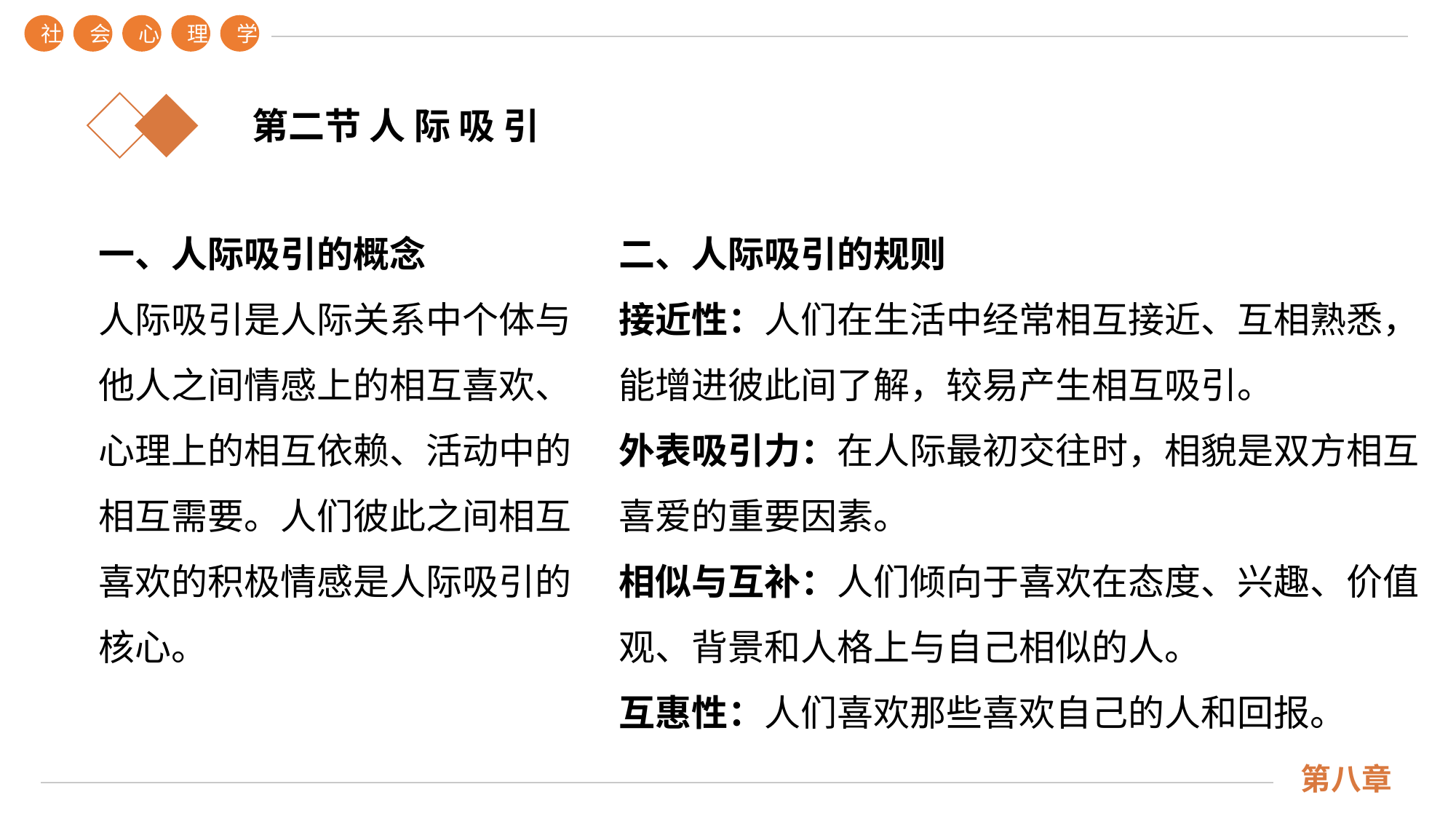

社
会
心
理
学

第二节 人 际 吸 引
一、人际吸引的概念
人际吸引是人际关系中个体与他人之间情感上的相互喜欢、心理上的相互依赖、活动中的相互需要。人们彼此之间相互喜欢的积极情感是人际吸引的核心。

二、人际吸引的规则
接近性：人们在生活中经常相互接近、互相熟悉，能增进彼此间了解，较易产生相互吸引。
外表吸引力：在人际最初交往时，相貌是双方相互喜爱的重要因素。
相似与互补：人们倾向于喜欢在态度、兴趣、价值观、背景和人格上与自己相似的人。
互惠性：人们喜欢那些喜欢自己的人和回报。

第八章